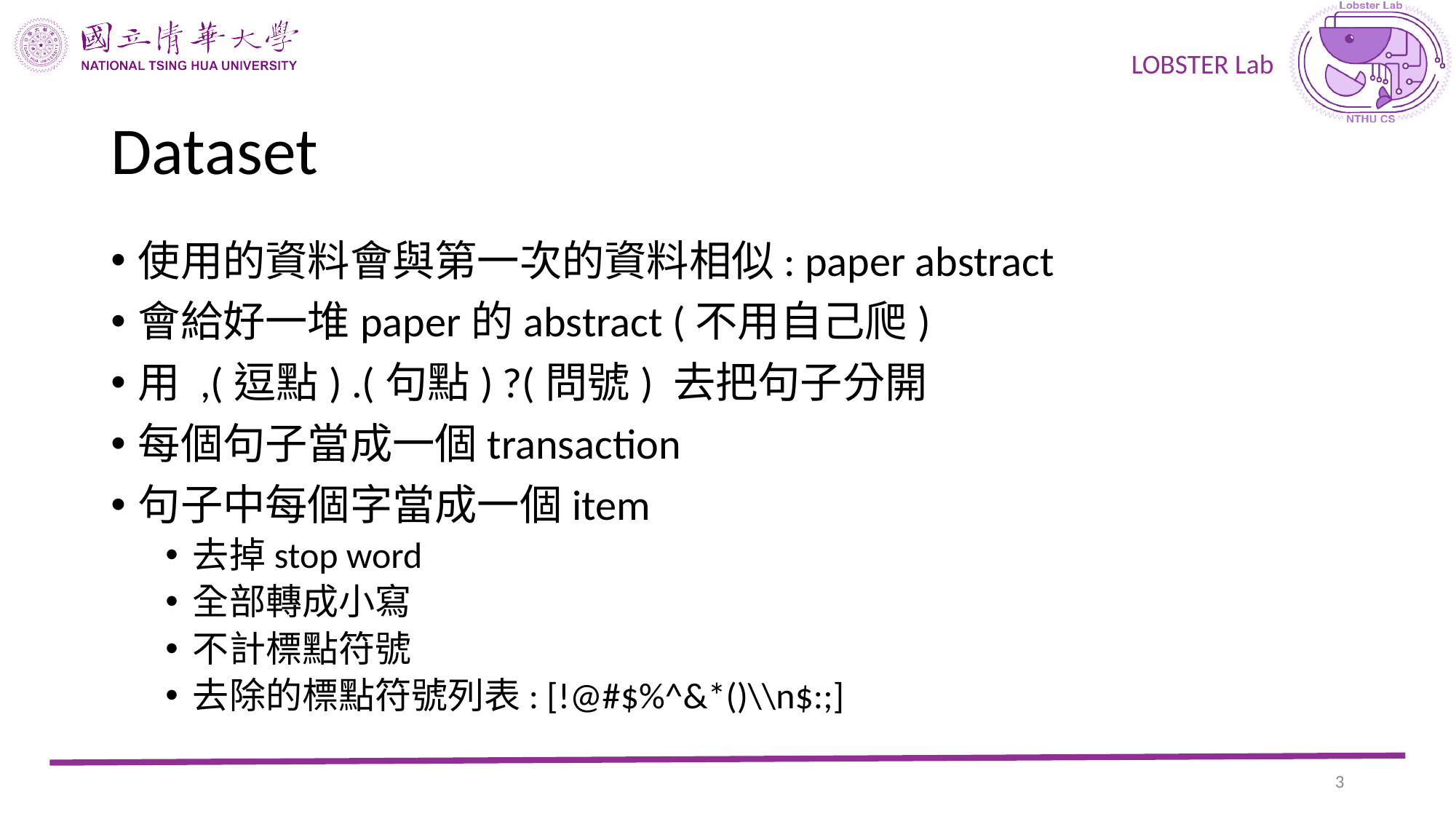

# Dataset
使用的資料會與第一次的資料相似: paper abstract
會給好一堆paper的abstract (不用自己爬)
用 ,(逗點) .(句點) ?(問號) 去把句子分開
每個句子當成一個transaction
句子中每個字當成一個item
去掉stop word
全部轉成小寫
不計標點符號
去除的標點符號列表: [!@#$%^&*()\\n$:;]
3